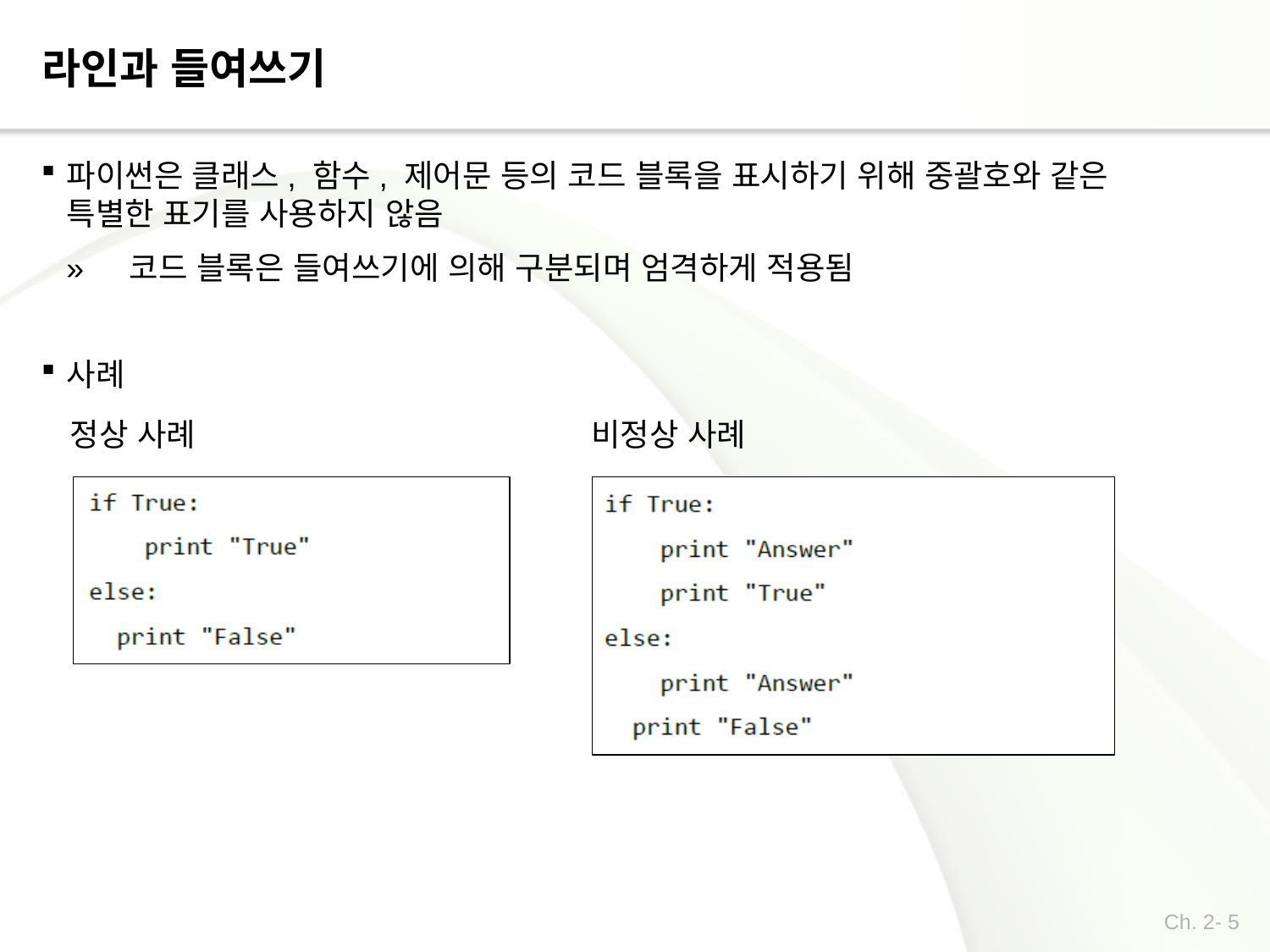

# 라인과 들여쓰기
파이썬은 클래스, 함수, 제어문 등의 코드 블록을 표시하기 위해 중괄호와 같은  특별한 표기를 사용하지 않음
»	코드 블록은 들여쓰기에 의해 구분되며 엄격하게 적용됨
사례
정상 사례
비정상 사례

Ch. 2- 5